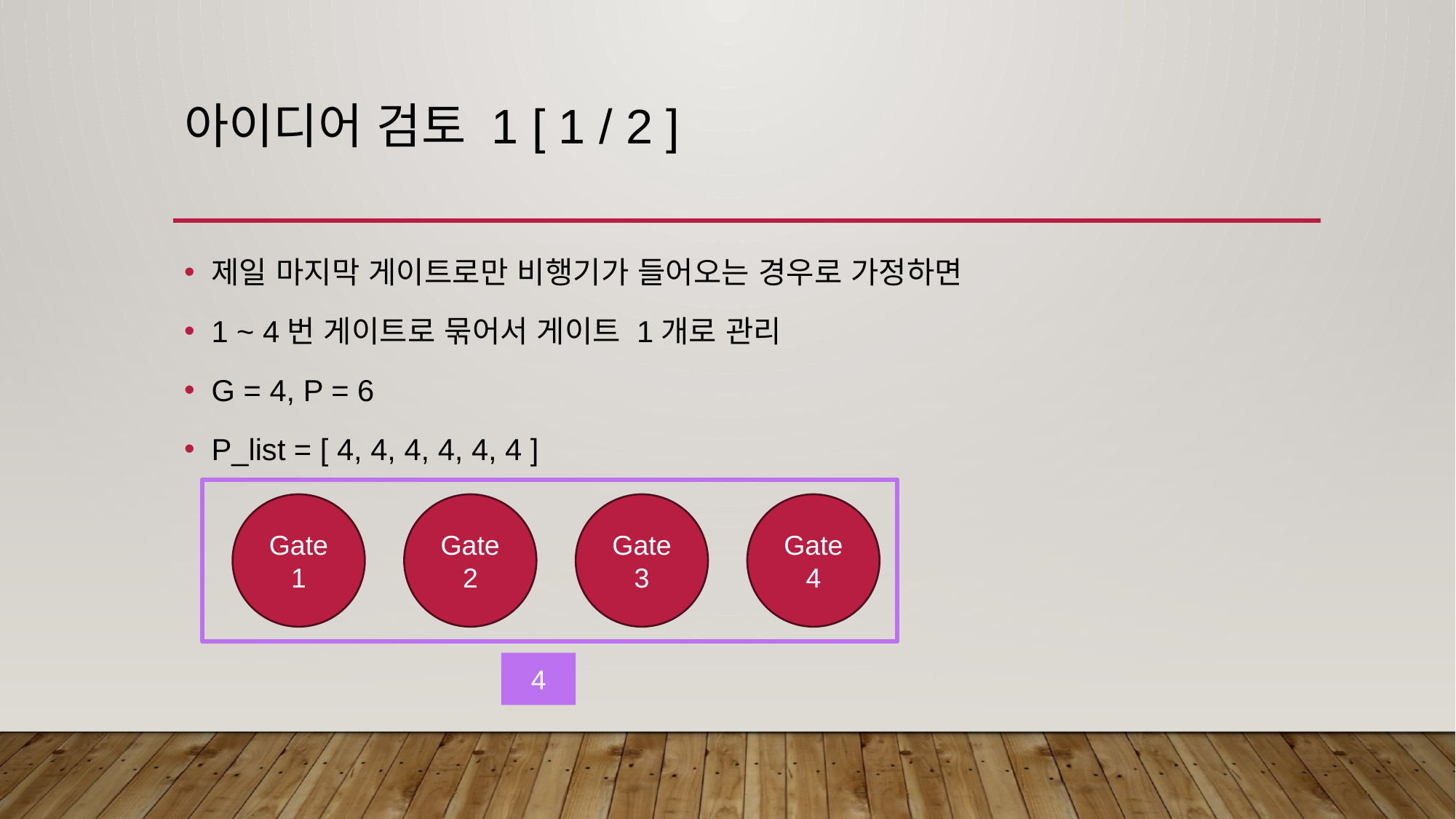

# 아이디어 검토 1 [ 1 / 2 ]
제일 마지막 게이트로만 비행기가 들어오는 경우로 가정하면
1 ~ 4번 게이트로 묶어서 게이트 1개로 관리
G = 4, P = 6
P_list = [ 4, 4, 4, 4, 4, 4 ]

Gate1
Gate2
Gate3
Gate4
4